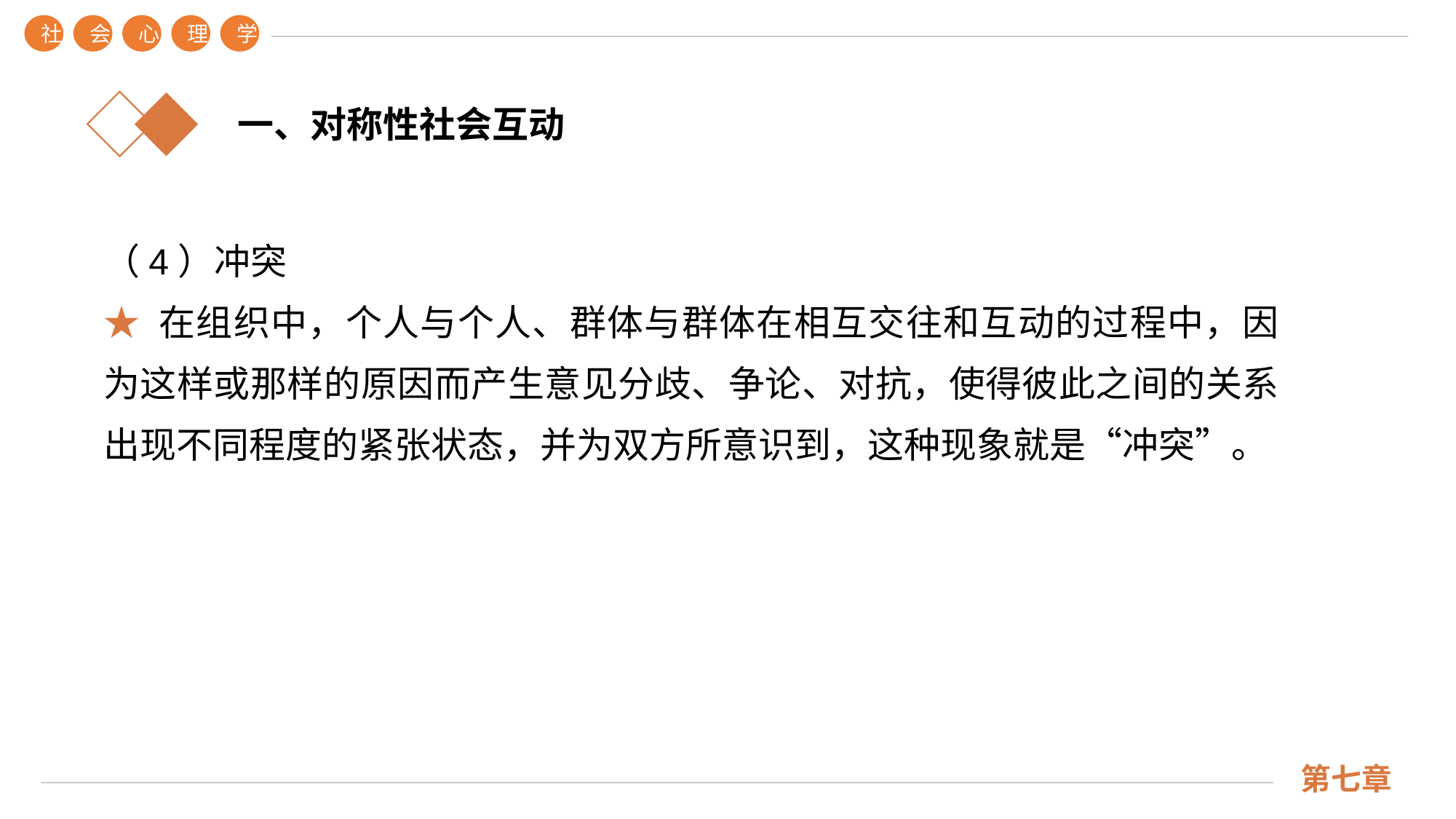

社
会
心
理
学
第七章

一、对称性社会互动
（4）冲突
★ 在组织中，个人与个人、群体与群体在相互交往和互动的过程中，因为这样或那样的原因而产生意见分歧、争论、对抗，使得彼此之间的关系出现不同程度的紧张状态，并为双方所意识到，这种现象就是“冲突”。